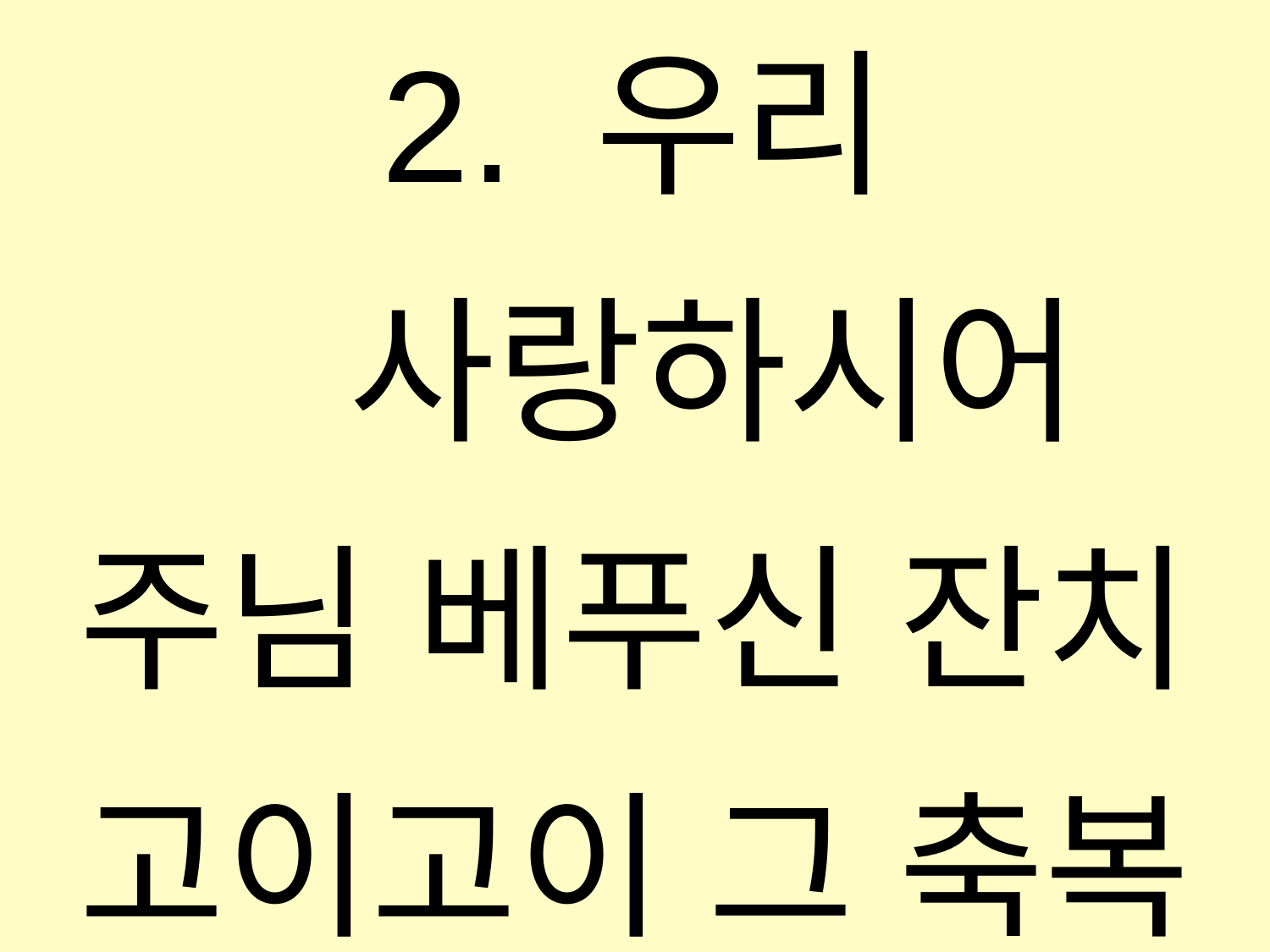

2. 우리 사랑하시어
주님 베푸신 잔치
고이고이 그 축복
온누리에 나누자